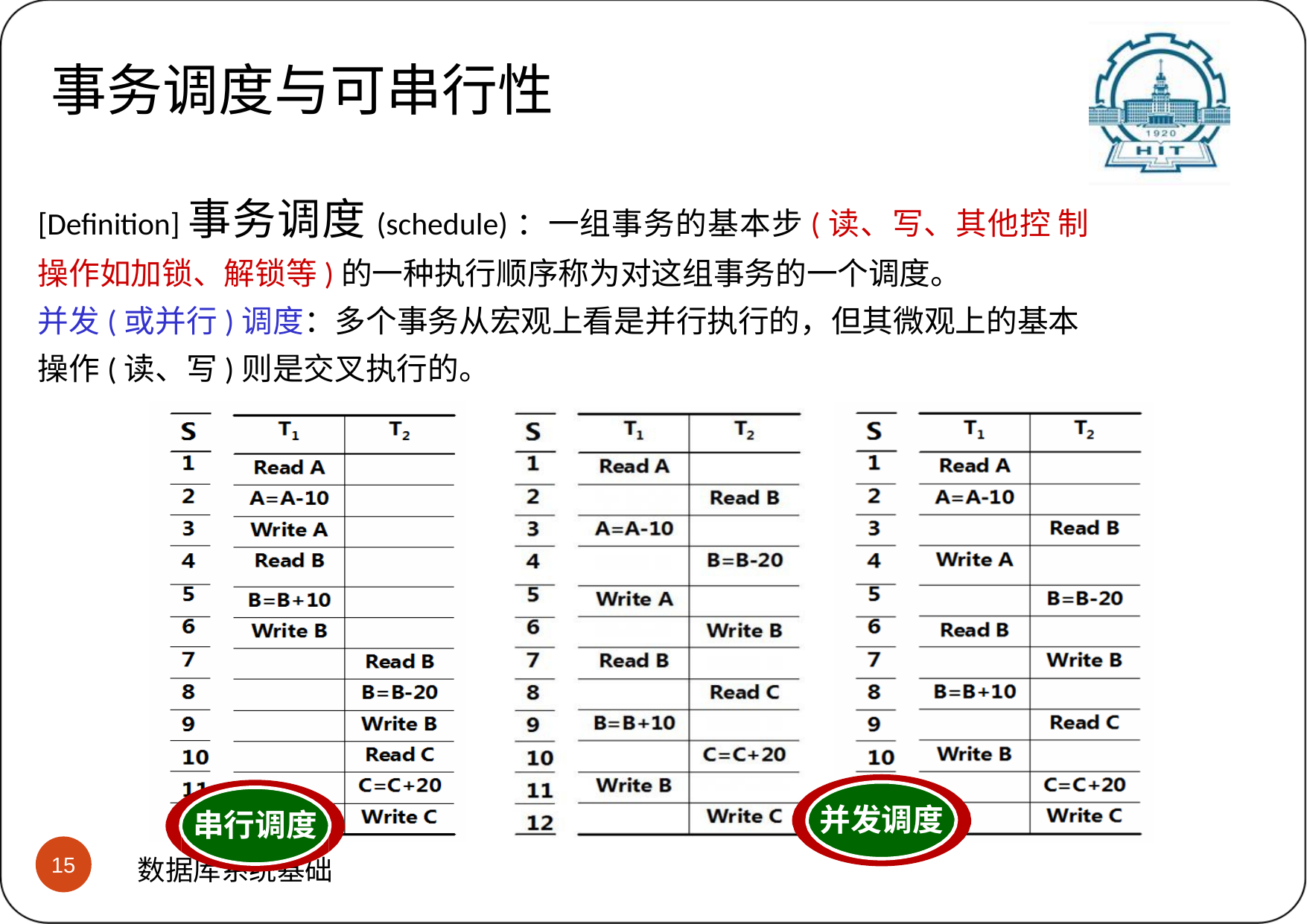

# 事务调度与可串行性
(1)基本概念
事务调度与可串行性
[Definition]事务调度(schedule)：一组事务的基本步(读、写、其他控 制操作如加锁、解锁等)的一种执行顺序称为对这组事务的一个调度。
并发(或并行)调度：多个事务从宏观上看是并行执行的，但其微观上的基本 操作(读、写)则是交叉执行的。

并发调度
串行调度